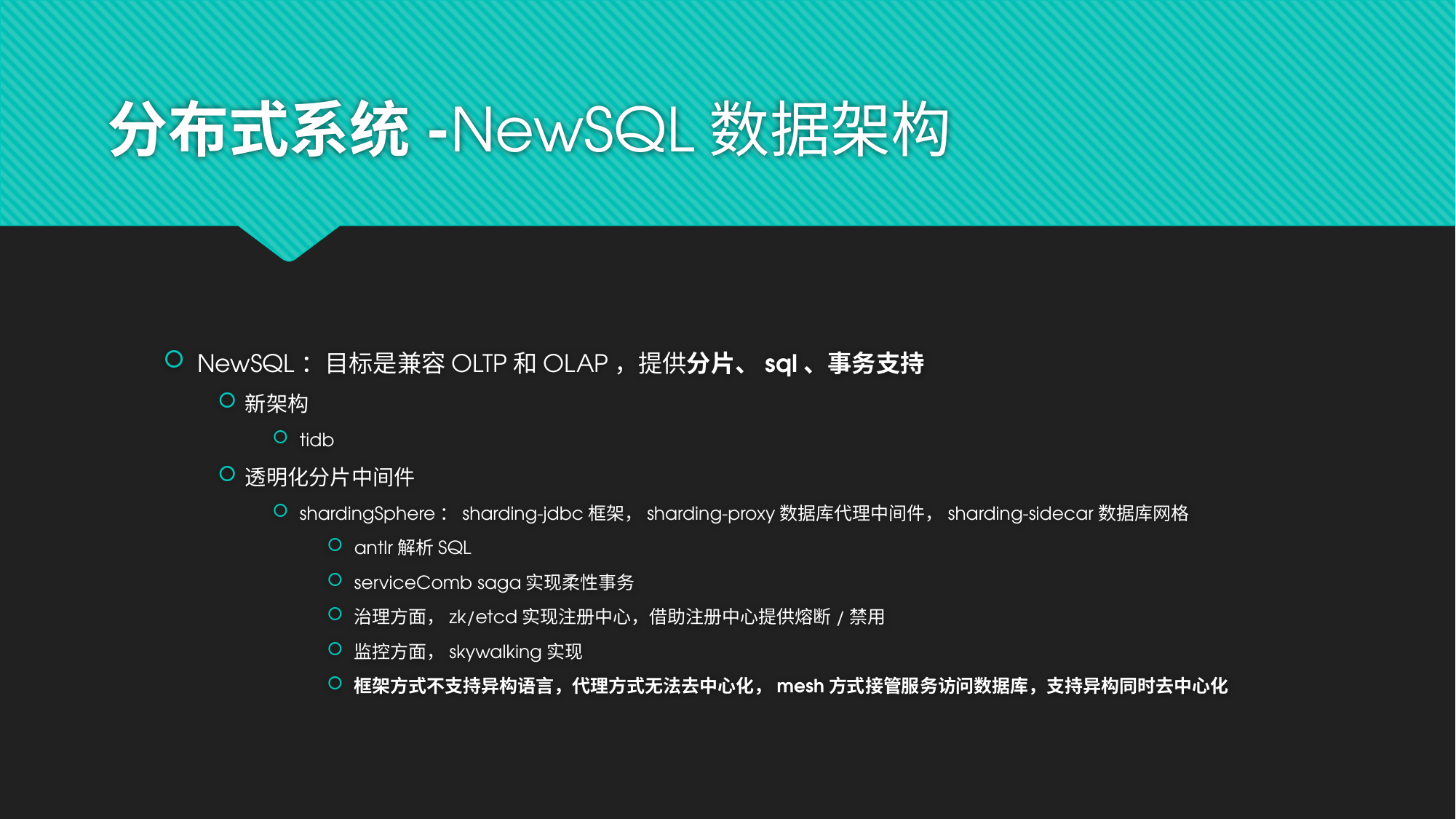

# 分布式系统-NewSQL数据架构
NewSQL：目标是兼容OLTP和OLAP，提供分片、sql、事务支持
新架构
tidb
透明化分片中间件
shardingSphere：sharding-jdbc框架，sharding-proxy数据库代理中间件，sharding-sidecar数据库网格
antlr解析SQL
serviceComb saga实现柔性事务
治理方面，zk/etcd实现注册中心，借助注册中心提供熔断/禁用
监控方面，skywalking实现
框架方式不支持异构语言，代理方式无法去中心化，mesh方式接管服务访问数据库，支持异构同时去中心化